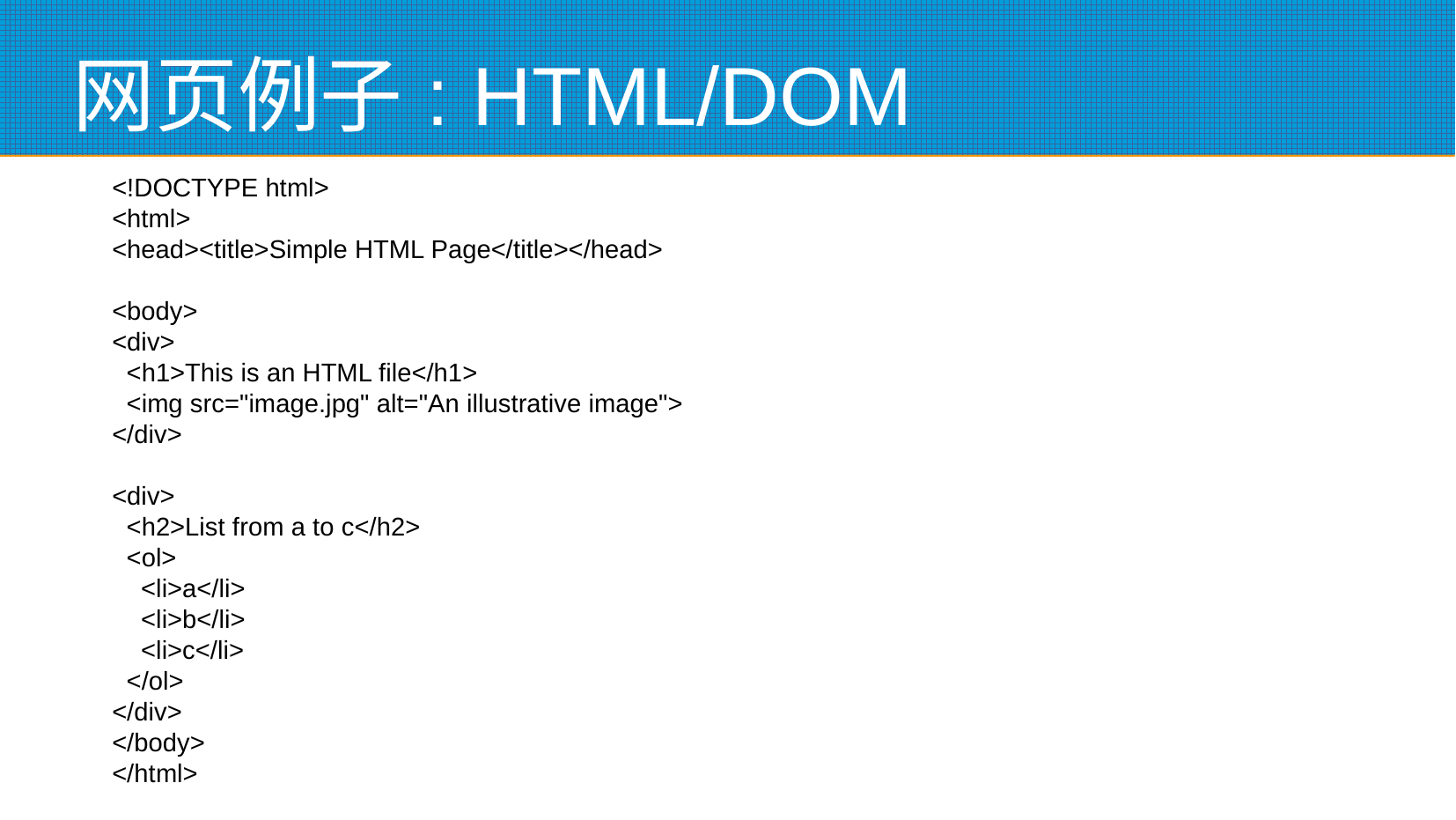

# 网页例子: HTML/DOM
<!DOCTYPE html>
<html>
<head><title>Simple HTML Page</title></head>

<body>
<div>
  <h1>This is an HTML file</h1>
  <img src="image.jpg" alt="An illustrative image">
</div>

<div>
  <h2>List from a to c</h2>
  <ol>
    <li>a</li>
    <li>b</li>
    <li>c</li>
  </ol>
</div>
</body>
</html>